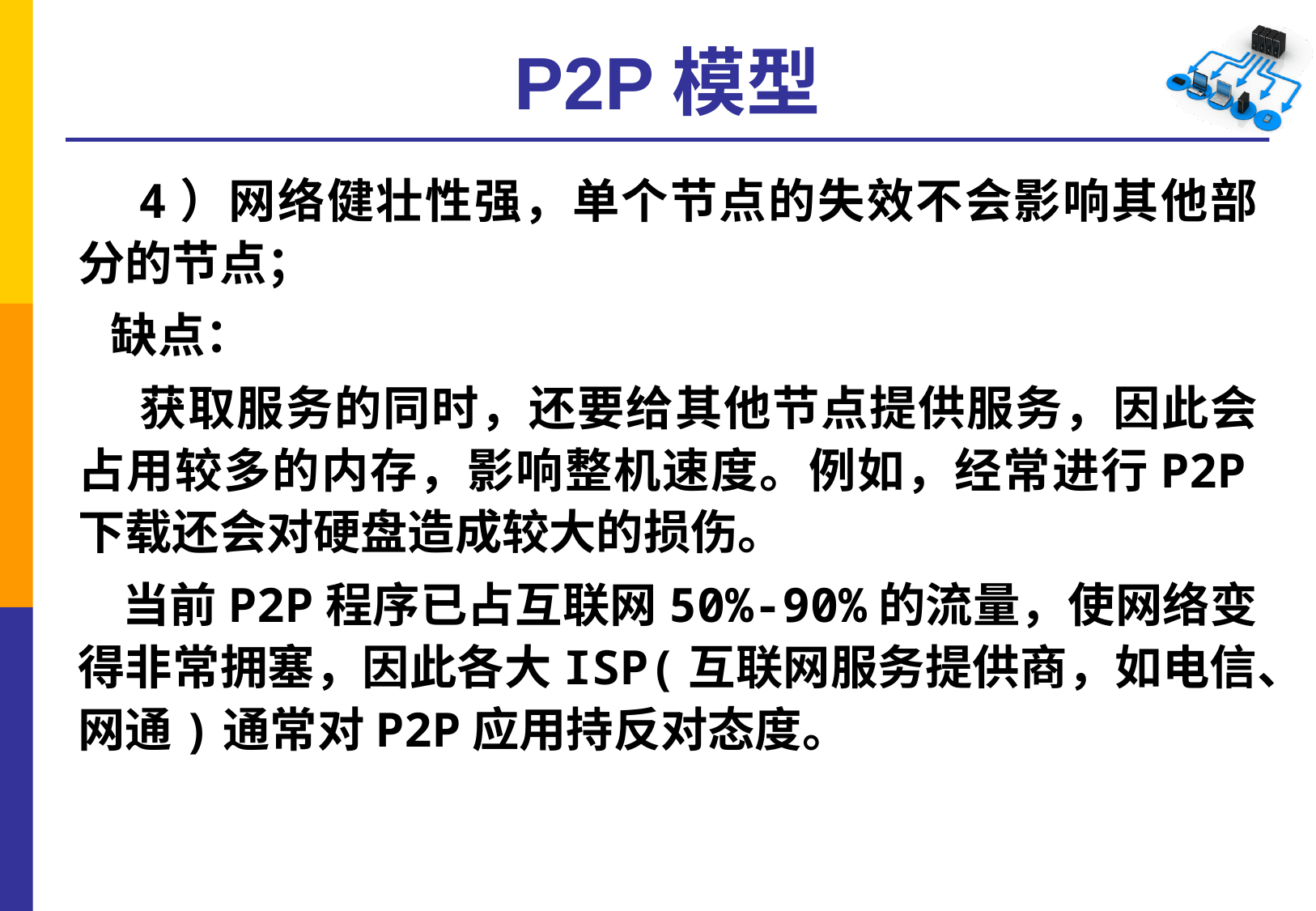

# P2P模型
  4）网络健壮性强，单个节点的失效不会影响其他部分的节点；
  缺点：
    获取服务的同时，还要给其他节点提供服务，因此会占用较多的内存，影响整机速度。例如，经常进行P2P下载还会对硬盘造成较大的损伤。
   当前P2P程序已占互联网50%-90%的流量，使网络变得非常拥塞，因此各大ISP(互联网服务提供商，如电信、网通)通常对P2P应用持反对态度。